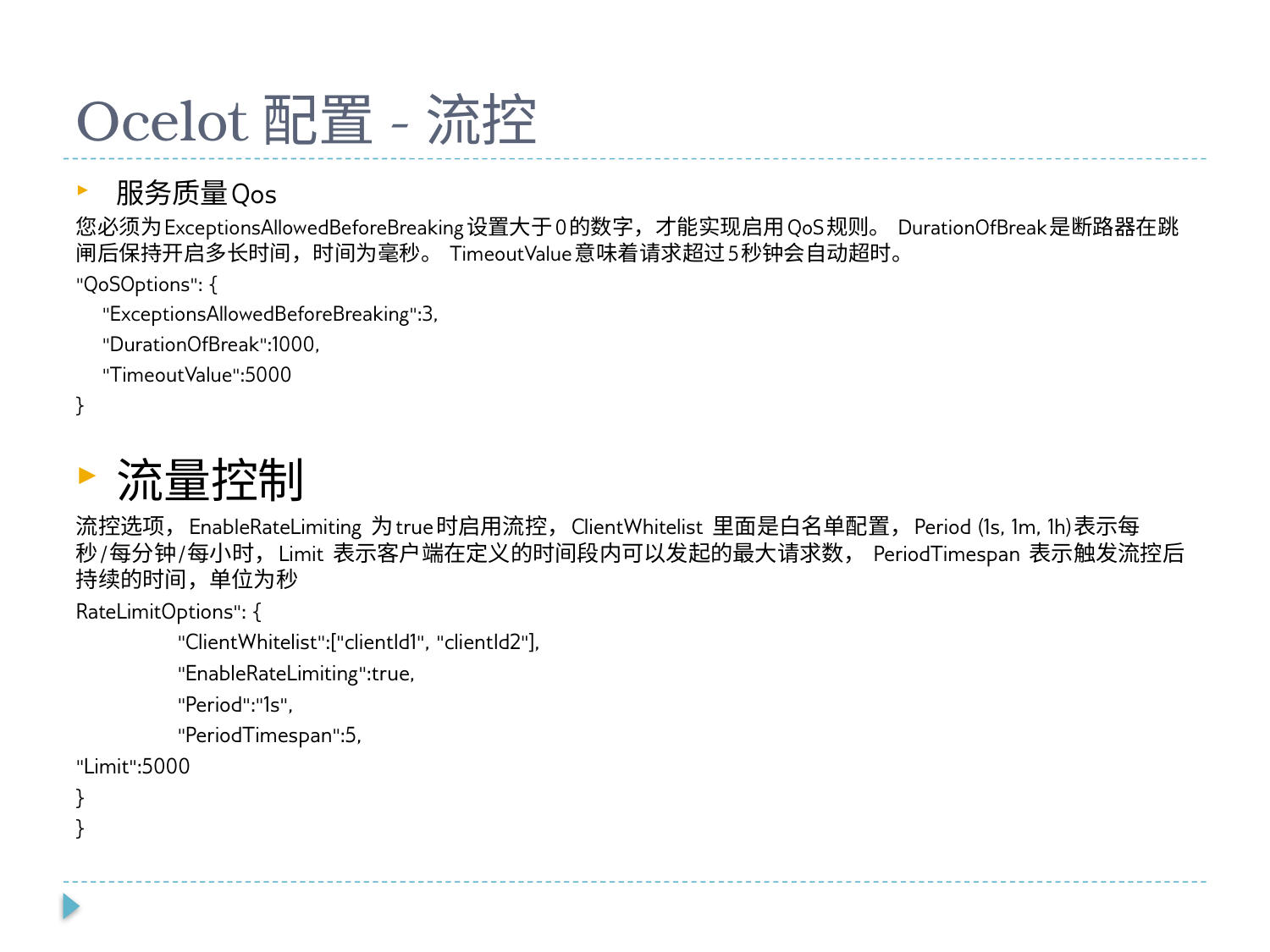

# Ocelot配置-流控
服务质量Qos
您必须为ExceptionsAllowedBeforeBreaking设置大于0的数字，才能实现启用QoS规则。 DurationOfBreak是断路器在跳闸后保持开启多长时间，时间为毫秒。 TimeoutValue意味着请求超过5秒钟会自动超时。
"QoSOptions": {
    "ExceptionsAllowedBeforeBreaking":3,
    "DurationOfBreak":1000,
    "TimeoutValue":5000
}

流量控制
流控选项，EnableRateLimiting 为true时启用流控，ClientWhitelist 里面是白名单配置，Period (1s, 1m, 1h)表示每秒/每分钟/每小时，Limit 表示客户端在定义的时间段内可以发起的最大请求数， PeriodTimespan 表示触发流控后持续的时间，单位为秒
RateLimitOptions": {
               "ClientWhitelist":["clientId1", "clientId2"],
               "EnableRateLimiting":true,
               "Period":"1s",
               "PeriodTimespan":5,
"Limit":5000
}
}